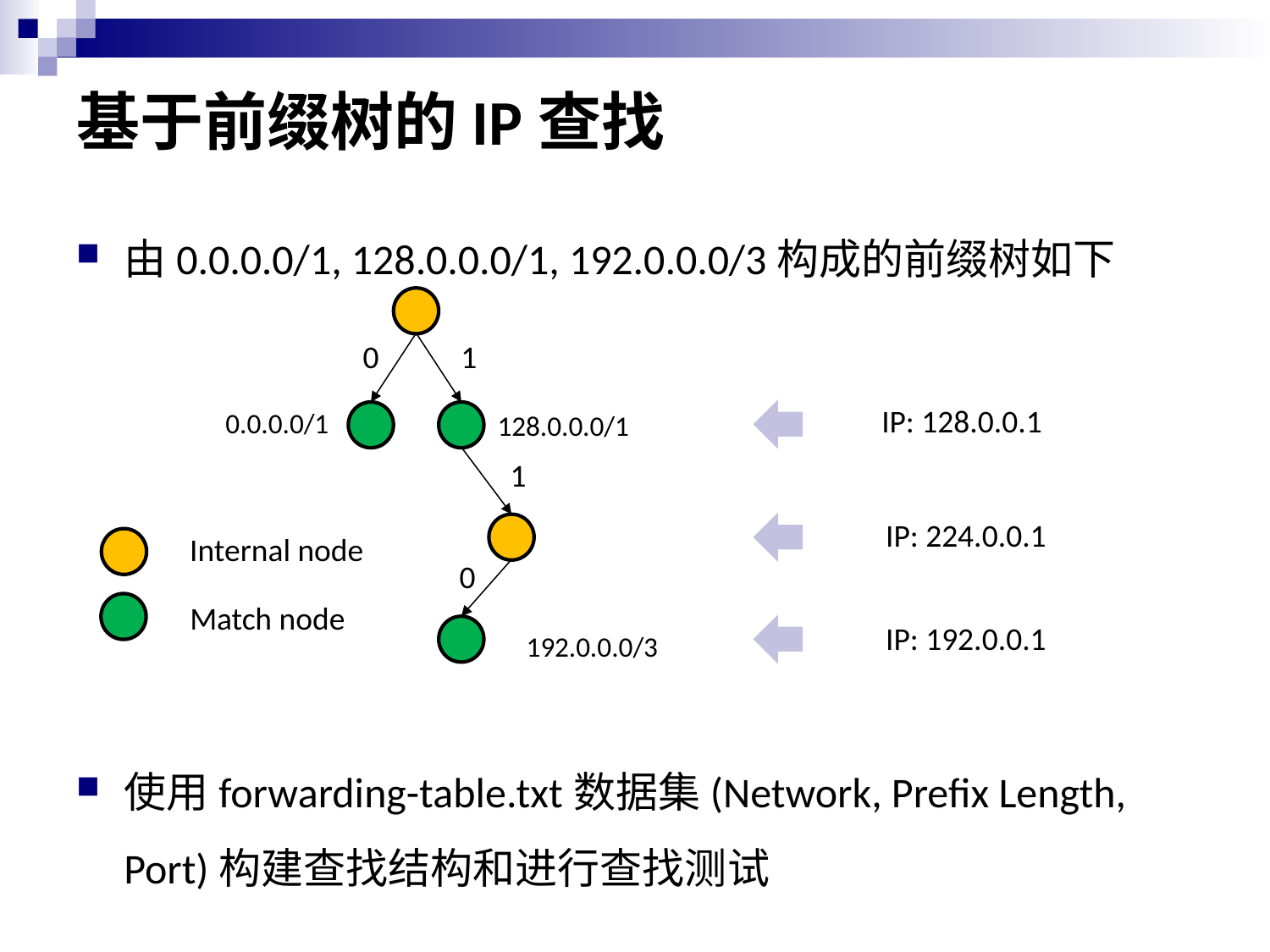

# 基于前缀树的IP查找
由0.0.0.0/1, 128.0.0.0/1, 192.0.0.0/3构成的前缀树如下

使用forwarding-table.txt数据集(Network, Prefix Length, Port)构建查找结构和进行查找测试

0
1
IP: 128.0.0.1
0.0.0.0/1

128.0.0.0/1

1
IP: 224.0.0.1

Internal node

Match node

0
IP: 192.0.0.1

192.0.0.0/3
4